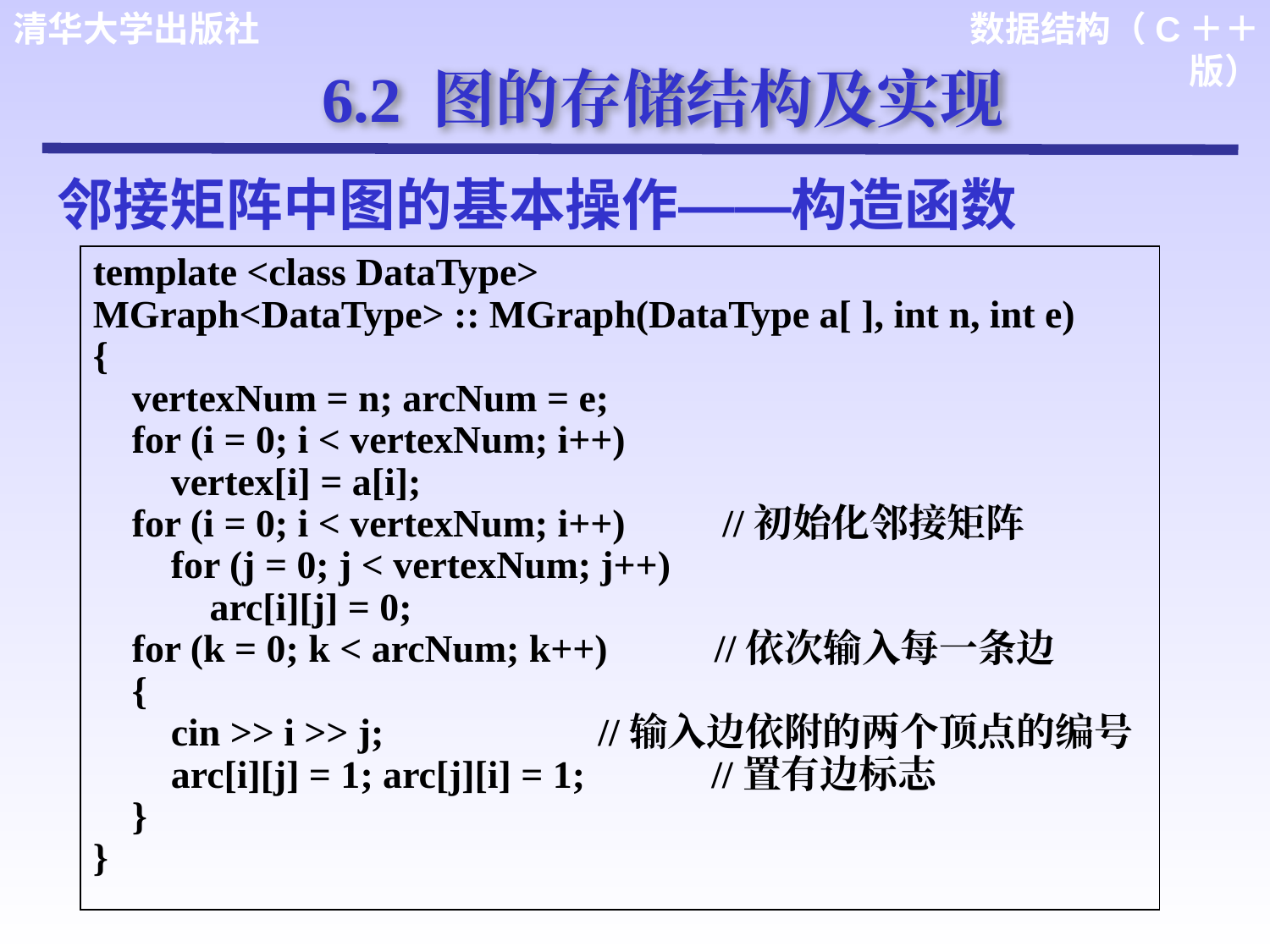

6.2 图的存储结构及实现
邻接矩阵中图的基本操作——构造函数
template <class DataType>
MGraph<DataType> :: MGraph(DataType a[ ], int n, int e)
{
    vertexNum = n; arcNum = e;
    for (i = 0; i < vertexNum; i++)
        vertex[i] = a[i];
    for (i = 0; i < vertexNum; i++)          //初始化邻接矩阵
        for (j = 0; j < vertexNum; j++)
            arc[i][j] = 0;
    for (k = 0; k < arcNum; k++)           //依次输入每一条边
    {
        cin >> i >> j;                      //输入边依附的两个顶点的编号
        arc[i][j] = 1; arc[j][i] = 1;             //置有边标志
    }
}